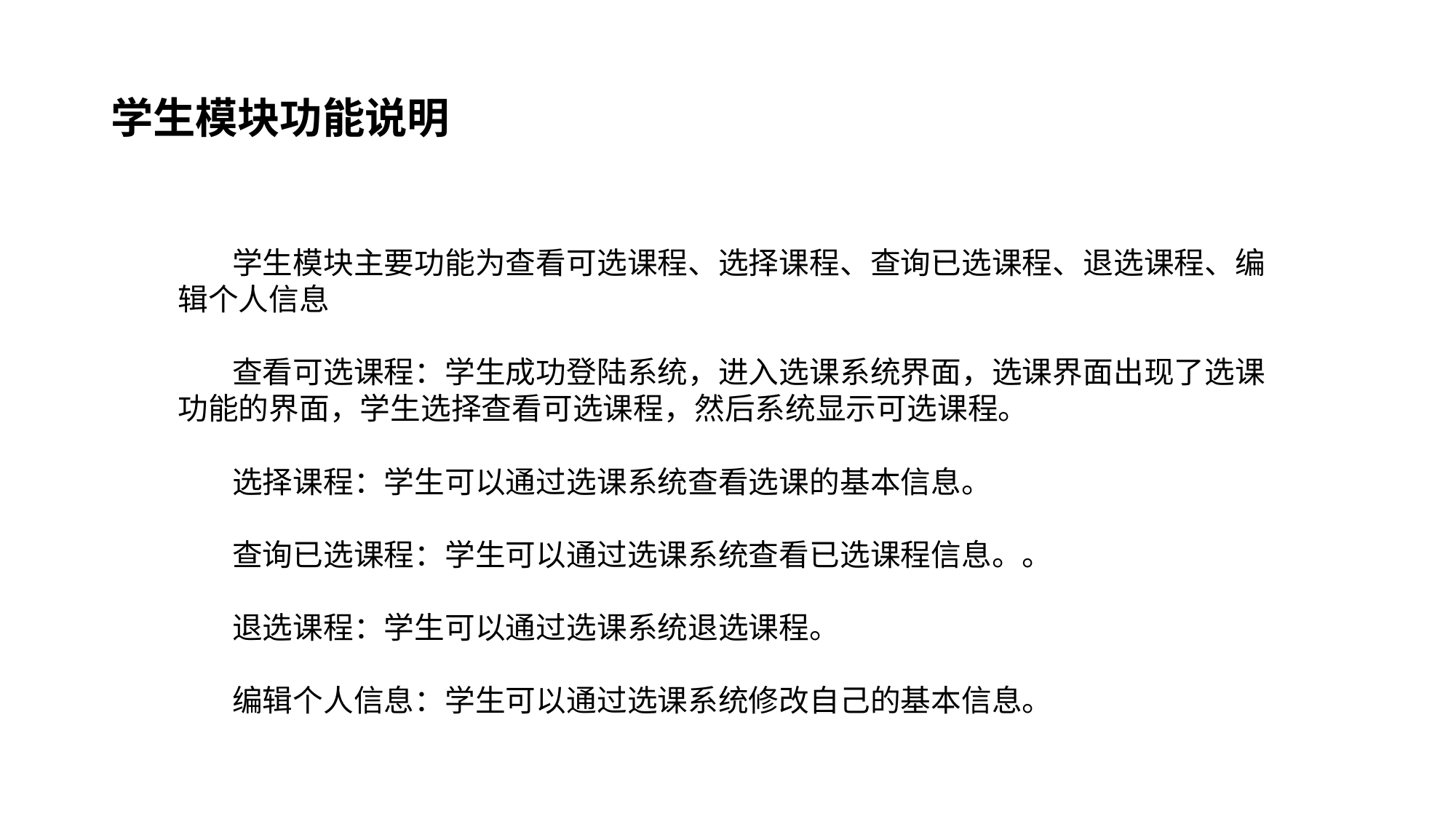

学生模块功能说明
       学生模块主要功能为查看可选课程、选择课程、查询已选课程、退选课程、编辑个人信息

       查看可选课程：学生成功登陆系统，进入选课系统界面，选课界面出现了选课功能的界面，学生选择查看可选课程，然后系统显示可选课程。

       选择课程：学生可以通过选课系统查看选课的基本信息。

       查询已选课程：学生可以通过选课系统查看已选课程信息。。

       退选课程：学生可以通过选课系统退选课程。

       编辑个人信息：学生可以通过选课系统修改自己的基本信息。